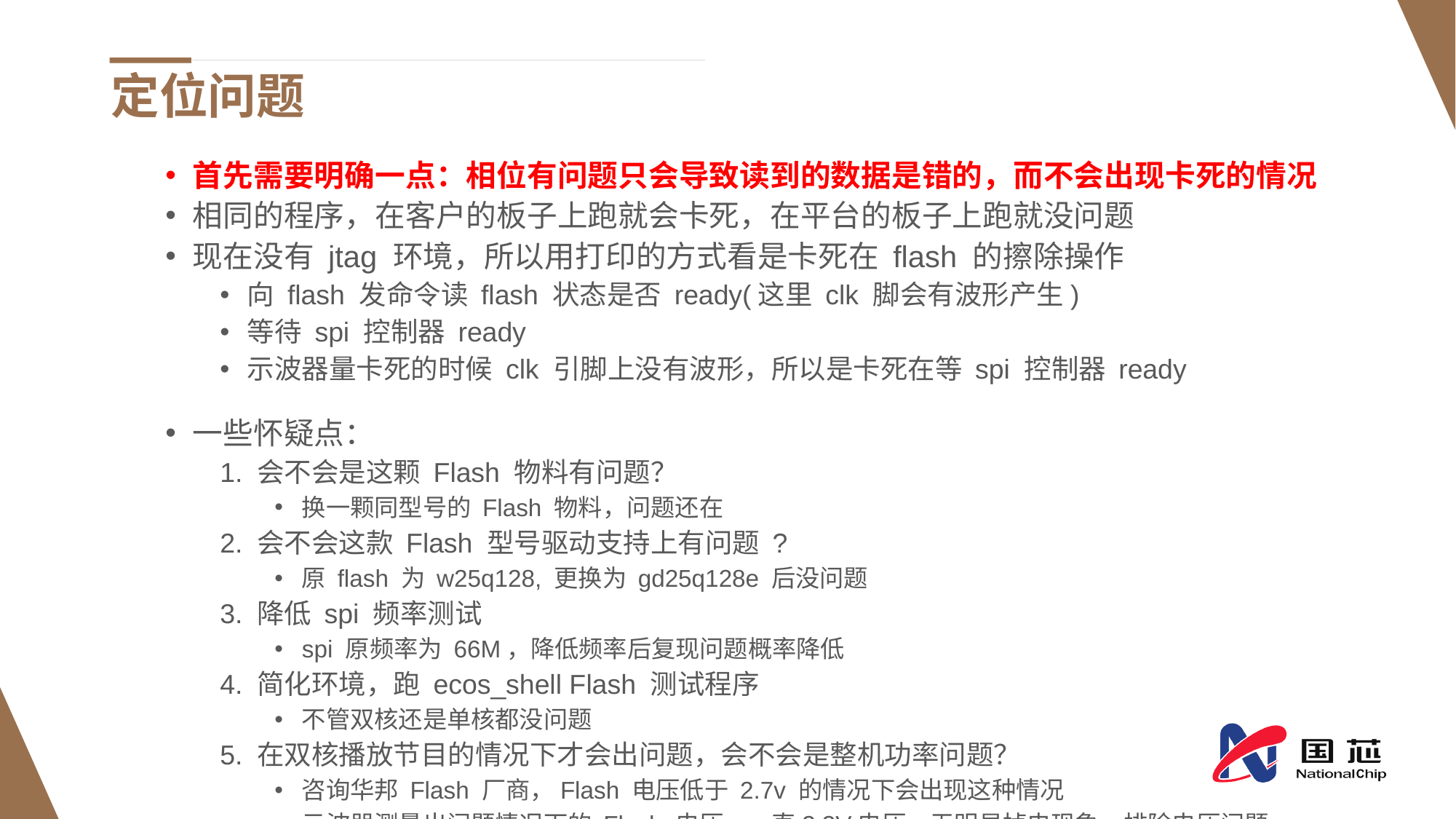

# 定位问题
首先需要明确一点：相位有问题只会导致读到的数据是错的，而不会出现卡死的情况
相同的程序，在客户的板子上跑就会卡死，在平台的板子上跑就没问题
现在没有 jtag 环境，所以用打印的方式看是卡死在 flash 的擦除操作
向 flash 发命令读 flash 状态是否 ready(这里 clk 脚会有波形产生)
等待 spi 控制器 ready
示波器量卡死的时候 clk 引脚上没有波形，所以是卡死在等 spi 控制器 ready

一些怀疑点：
1. 会不会是这颗 Flash 物料有问题？
换一颗同型号的 Flash 物料，问题还在
2. 会不会这款 Flash 型号驱动支持上有问题 ?
原 flash 为 w25q128, 更换为 gd25q128e 后没问题
3. 降低 spi 频率测试
spi 原频率为 66M，降低频率后复现问题概率降低
4. 简化环境，跑 ecos_shell Flash 测试程序
不管双核还是单核都没问题
5. 在双核播放节目的情况下才会出问题，会不会是整机功率问题？
咨询华邦 Flash 厂商，Flash 电压低于 2.7v 的情况下会出现这种情况
示波器测量出问题情况下的 Flash 电压，一直3.3V电压，无明显掉电现象，排除电压问题